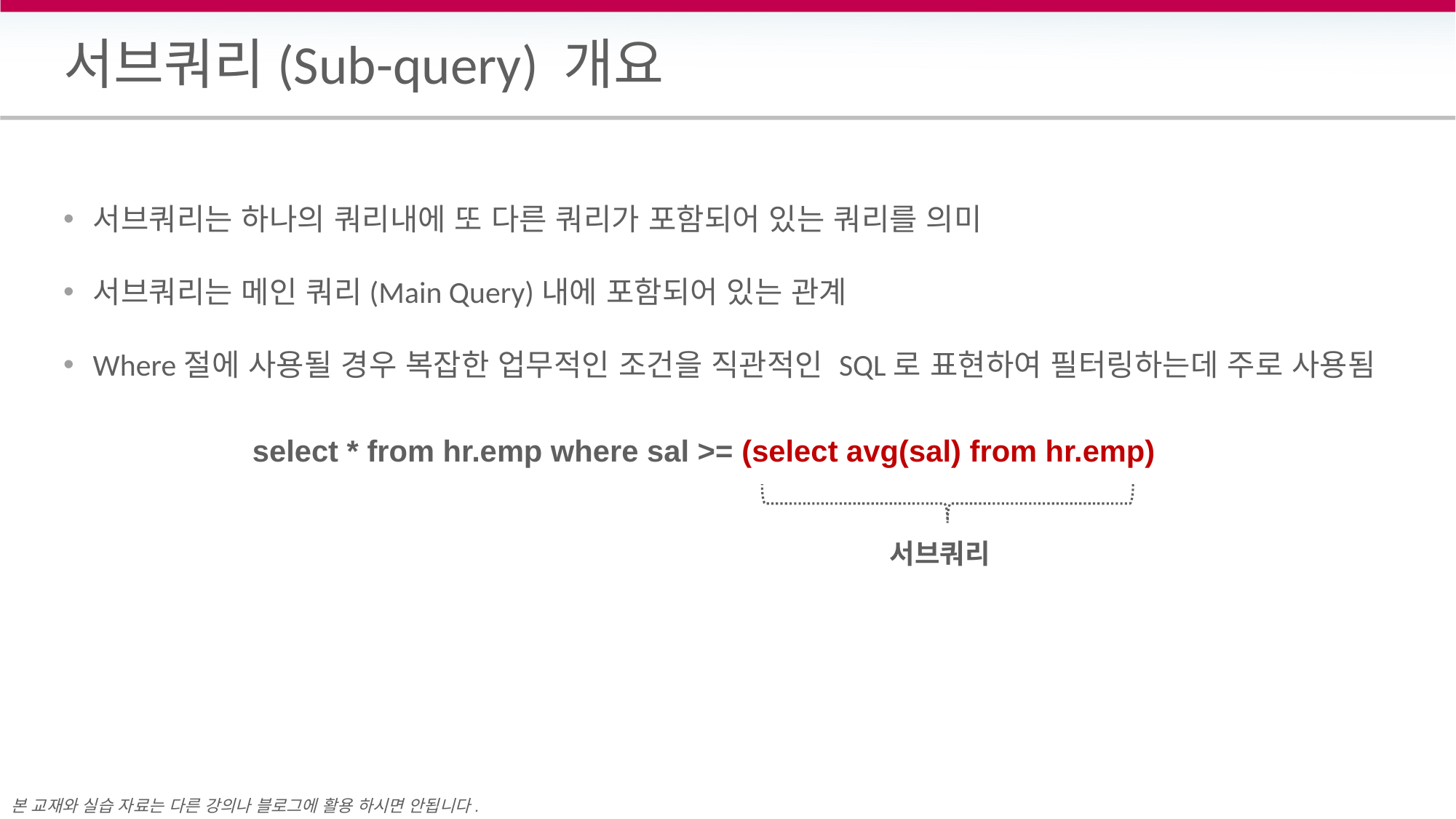

# 서브쿼리(Sub-query) 개요
서브쿼리는 하나의 쿼리내에 또 다른 쿼리가 포함되어 있는 쿼리를 의미
서브쿼리는 메인 쿼리(Main Query)내에 포함되어 있는 관계
Where절에 사용될 경우 복잡한 업무적인 조건을 직관적인 SQL로 표현하여 필터링하는데 주로 사용됨

select * from hr.emp where sal >= (select avg(sal) from hr.emp)
서브쿼리